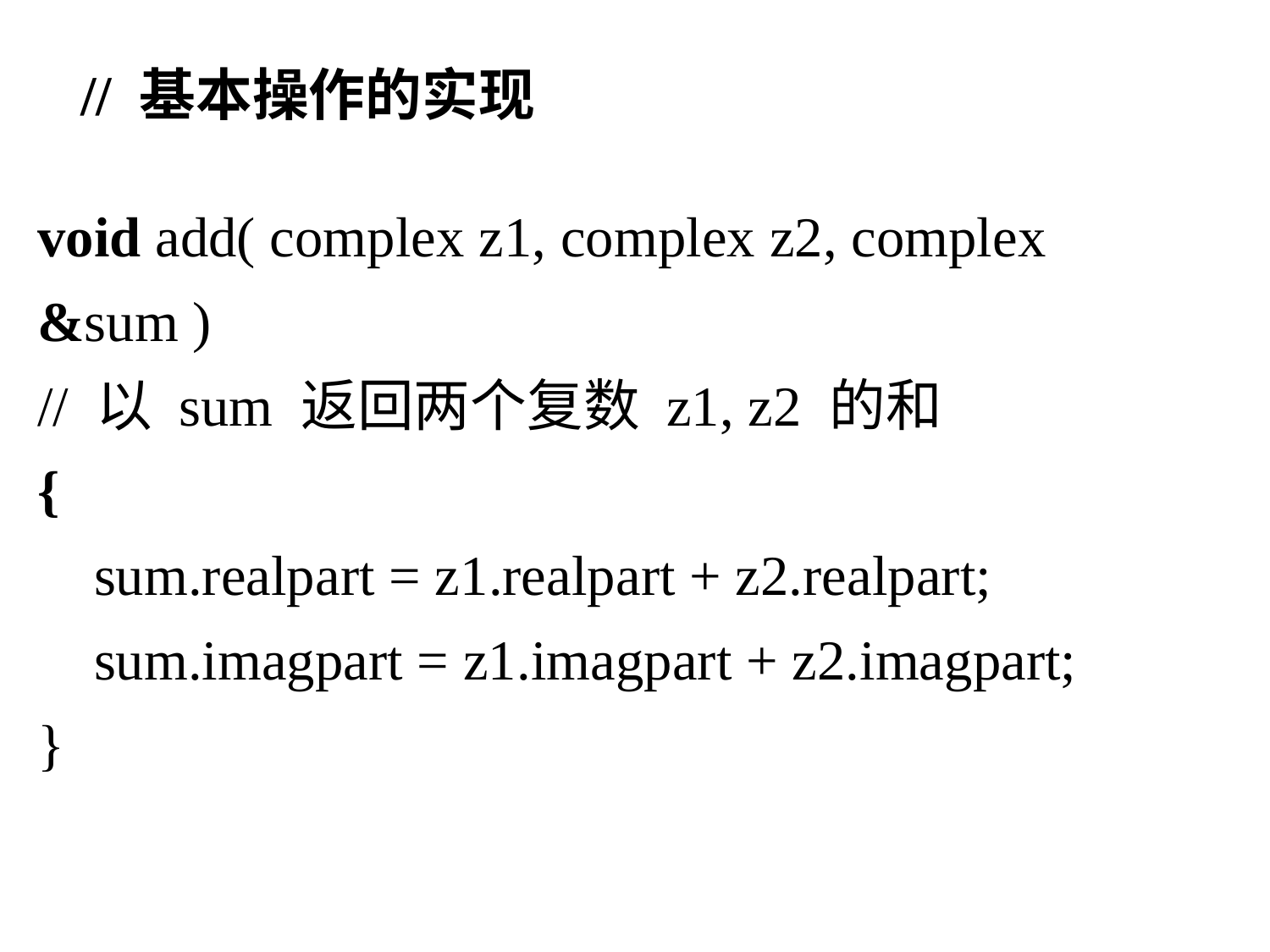

// 基本操作的实现
void add( complex z1, complex z2, complex &sum )
// 以 sum 返回两个复数 z1, z2 的和
{
    sum.realpart = z1.realpart + z2.realpart;
    sum.imagpart = z1.imagpart + z2.imagpart;
}